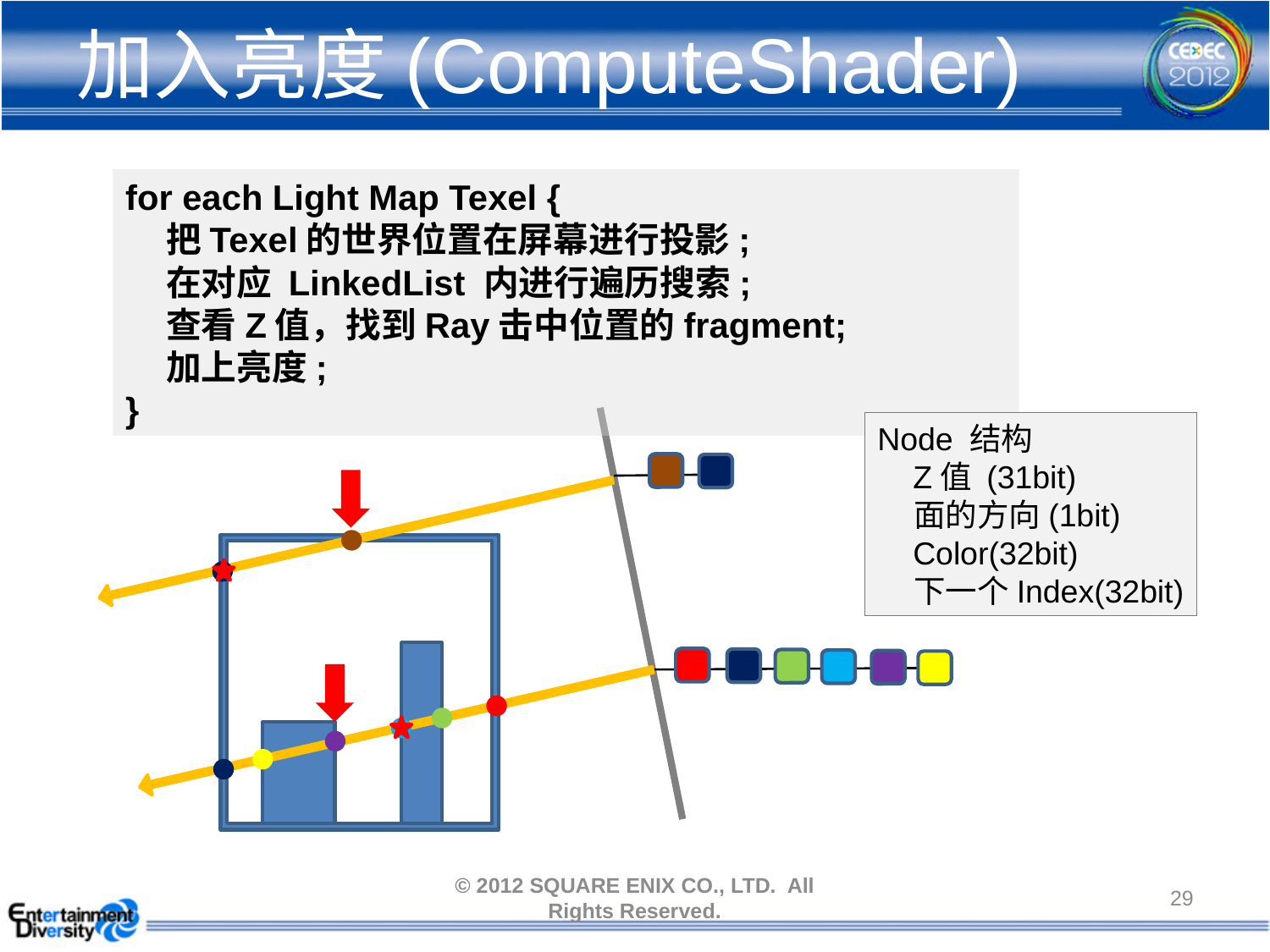

# 加入亮度(ComputeShader)
for each Light Map Texel {
    把Texel的世界位置在屏幕进行投影;
    在对应 LinkedList 内进行遍历搜索;
    查看Z值，找到Ray击中位置的fragment;
    加上亮度;
}

Node 结构
    Z值 (31bit)
    面的方向(1bit)
    Color(32bit)
    下一个Index(32bit)

© 2012 SQUARE ENIX CO., LTD.  All Rights Reserved.
29